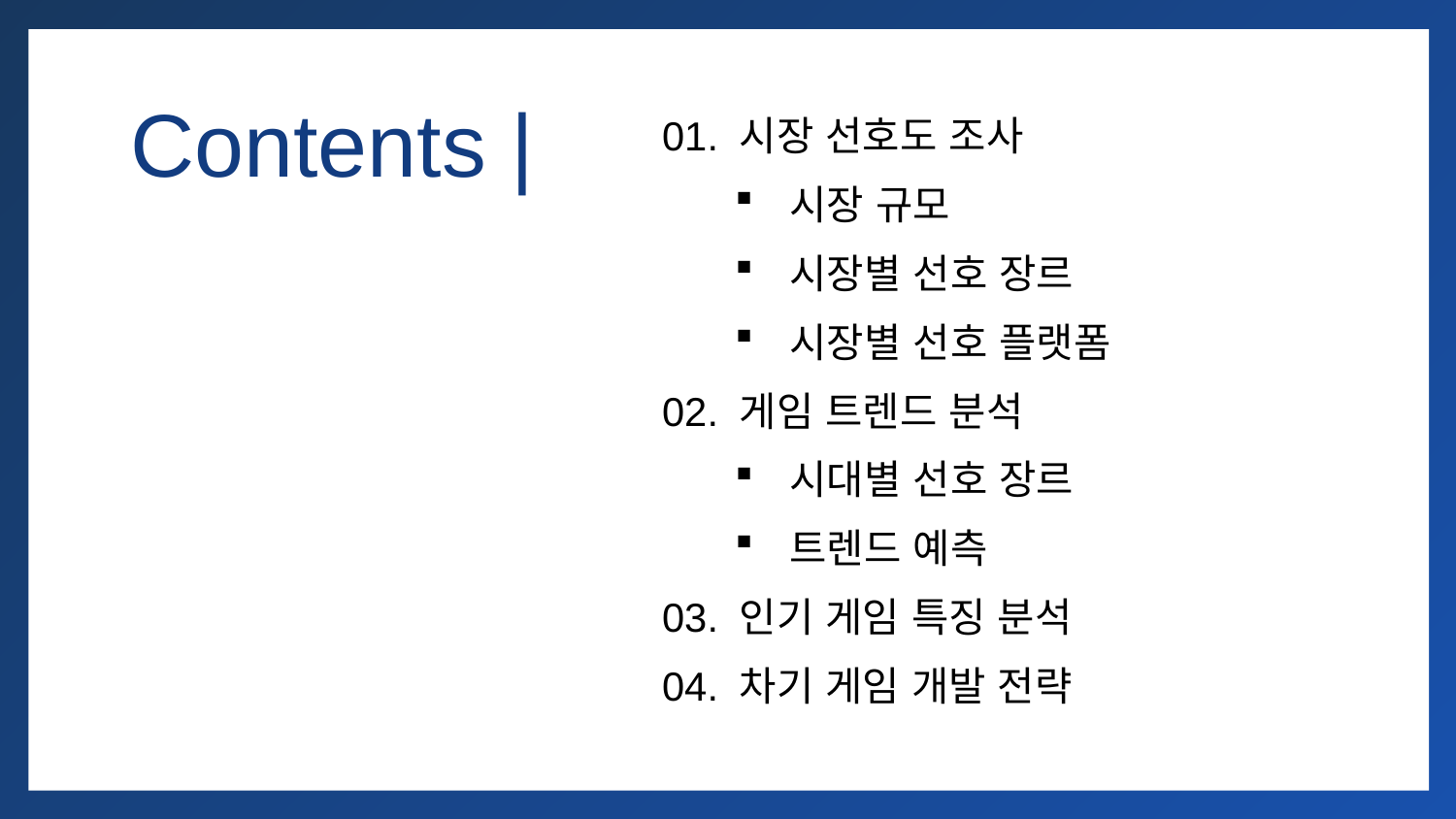

Contents |
01. 시장 선호도 조사
시장 규모
시장별 선호 장르
시장별 선호 플랫폼
02. 게임 트렌드 분석
시대별 선호 장르
트렌드 예측
03. 인기 게임 특징 분석
04. 차기 게임 개발 전략
3